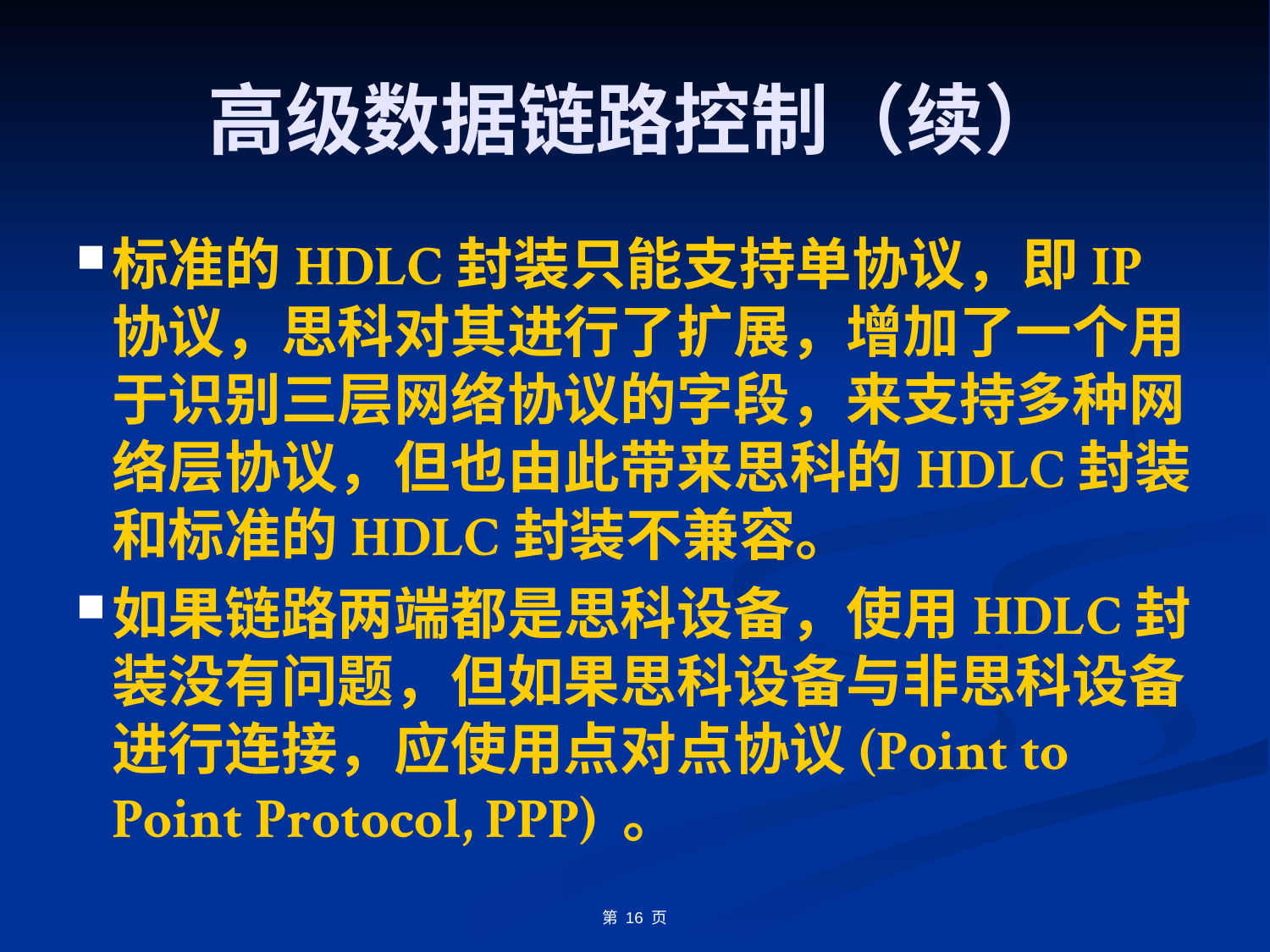

# 高级数据链路控制（续）
标准的HDLC封装只能支持单协议，即IP协议，思科对其进行了扩展，增加了一个用于识别三层网络协议的字段，来支持多种网络层协议，但也由此带来思科的HDLC封装和标准的HDLC封装不兼容。
如果链路两端都是思科设备，使用HDLC封装没有问题，但如果思科设备与非思科设备进行连接，应使用点对点协议(Point to Point Protocol, PPP) 。
第 16 页